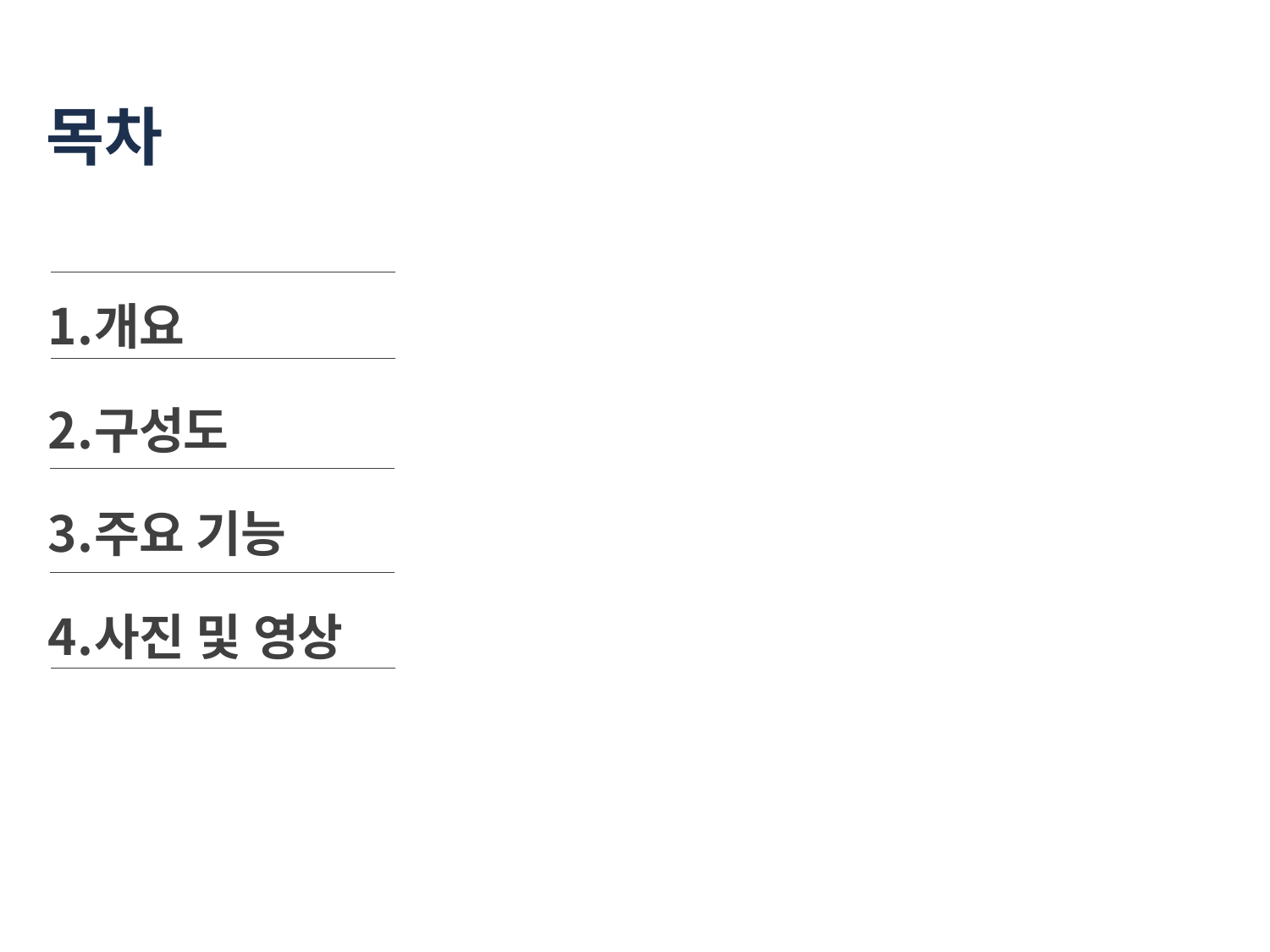

# 목차
개요
구성도
주요 기능
사진 및 영상